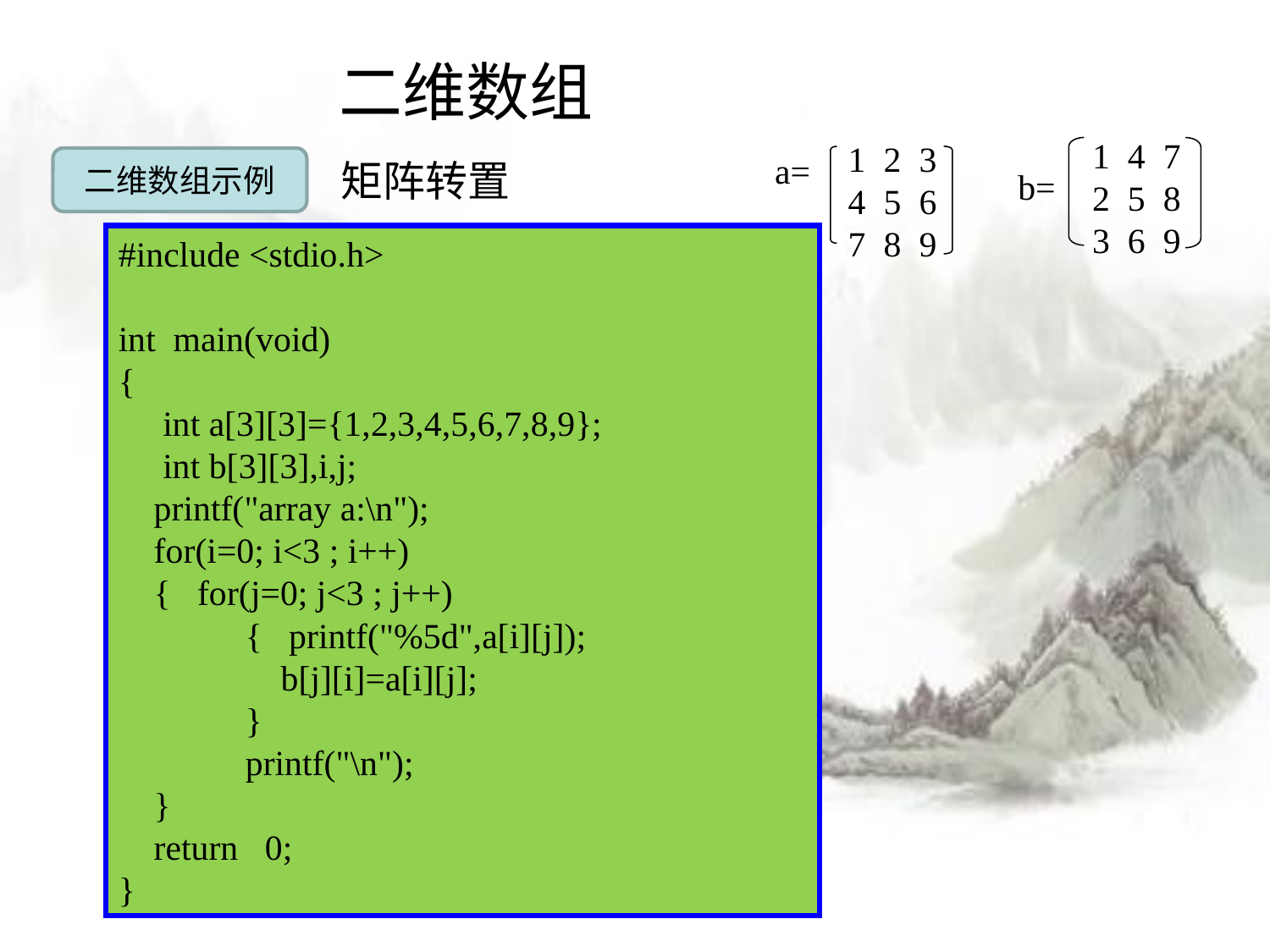

# 二维数组
1  4  7
2  5  8
3  6  9

b=
1  2  3
4  5  6
7  8  9
a=

二维数组示例
矩阵转置
#include <stdio.h>

int  main(void)
{
     int a[3][3]={1,2,3,4,5,6,7,8,9};
     int b[3][3],i,j;
    printf("array a:\n");
    for(i=0; i<3 ; i++)
    {   for(j=0; j<3 ; j++)
	{   printf("%5d",a[i][j]);
	    b[j][i]=a[i][j];
	}
	printf("\n");
    }
    return   0;
}